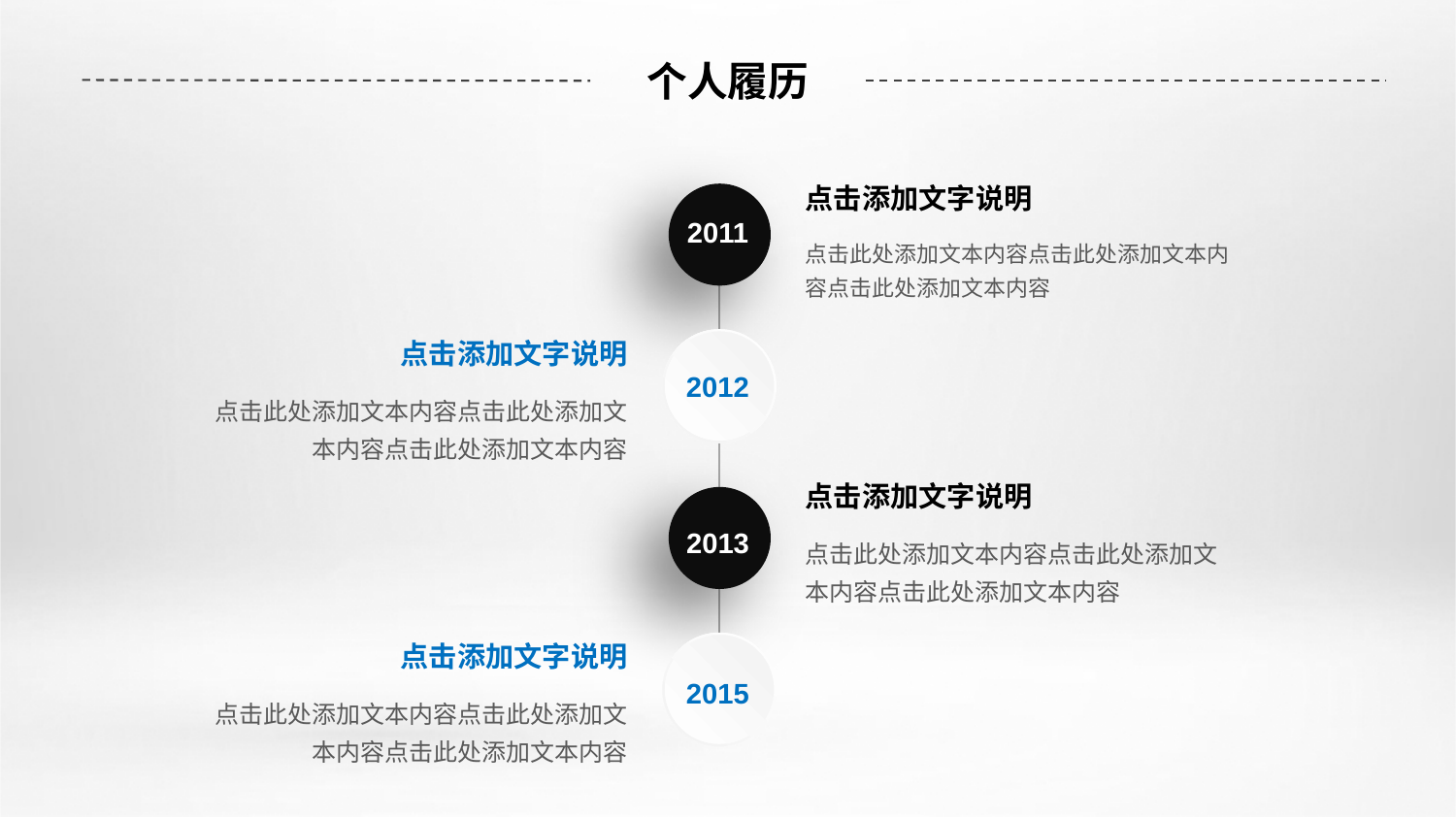

# 个人履历
点击添加文字说明

2011
点击此处添加文本内容点击此处添加文本内容点击此处添加文本内容
点击添加文字说明

2012
点击此处添加文本内容点击此处添加文本内容点击此处添加文本内容
点击添加文字说明

2013
点击此处添加文本内容点击此处添加文本内容点击此处添加文本内容
点击添加文字说明

2015
点击此处添加文本内容点击此处添加文本内容点击此处添加文本内容